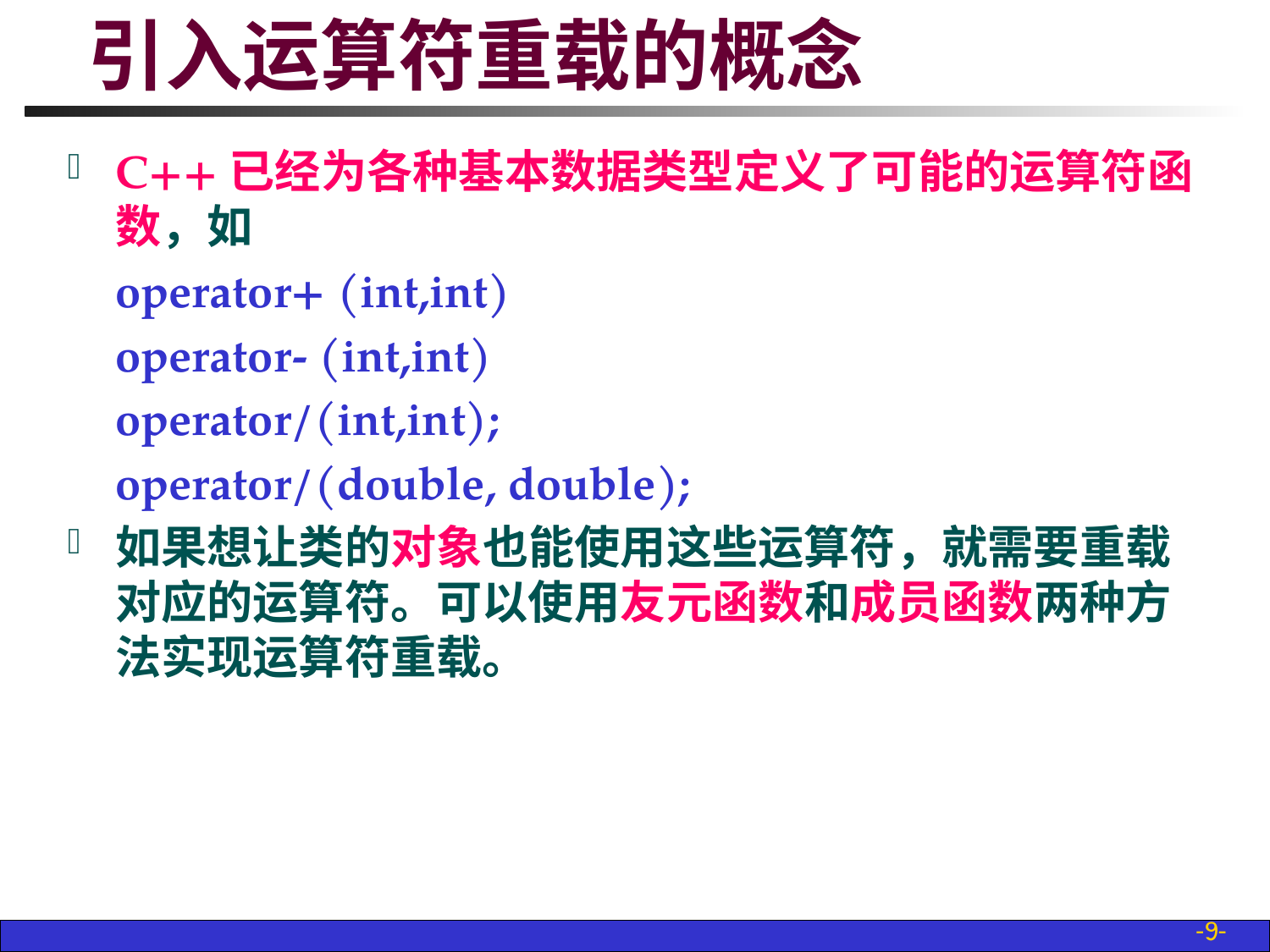

# 引入运算符重载的概念
C++已经为各种基本数据类型定义了可能的运算符函数，如
	operator+ (int,int)
	operator- (int,int)
	operator/(int,int);
	operator/(double, double);
如果想让类的对象也能使用这些运算符，就需要重载对应的运算符。可以使用友元函数和成员函数两种方法实现运算符重载。
-9-